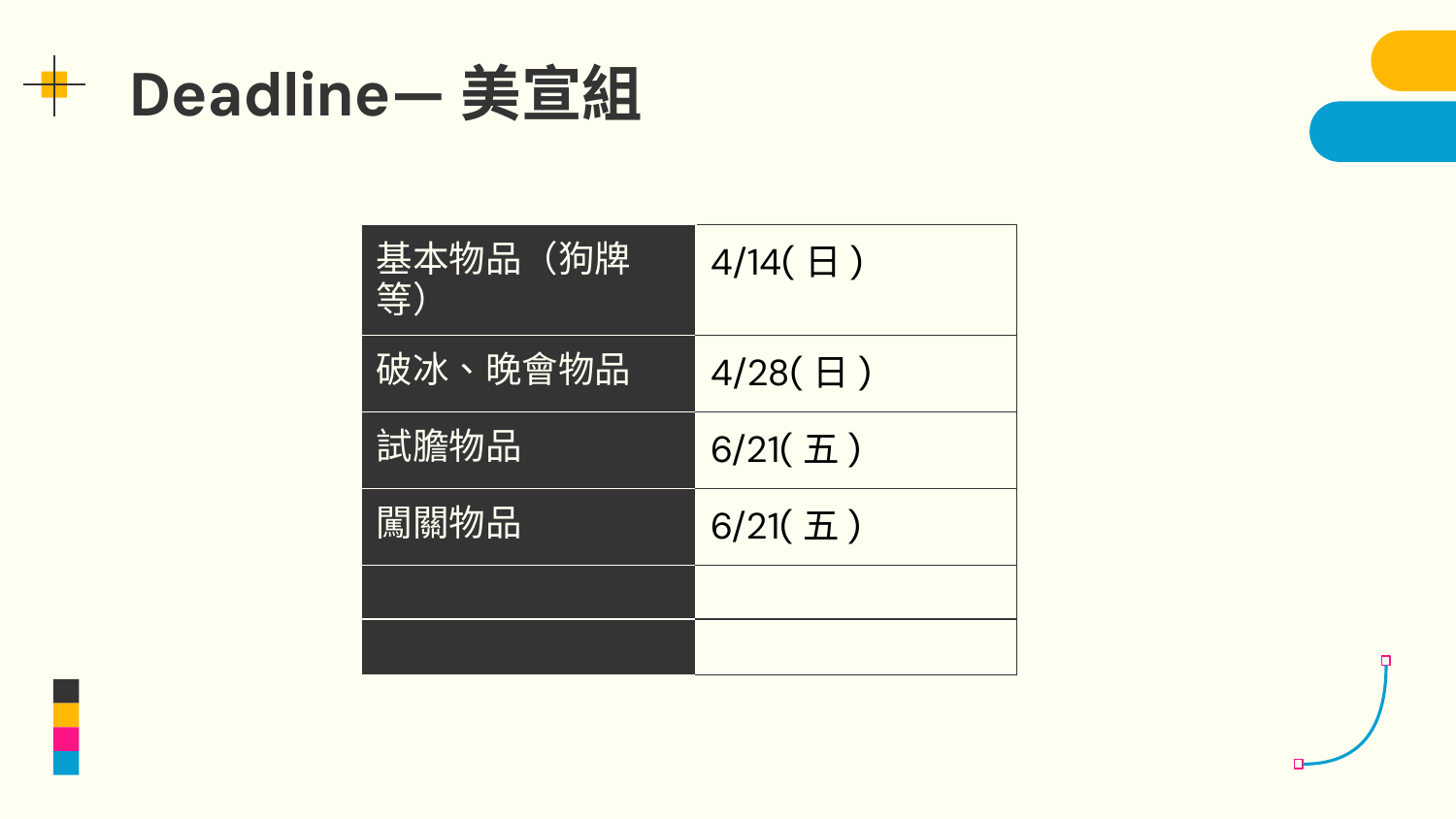

# Deadline—美宣組
| 基本物品（狗牌等） | 4/14(日) |
| --- | --- |
| 破冰、晚會物品 | 4/28(日) |
| 試膽物品 | 6/21(五) |
| 闖關物品 | 6/21(五) |
|  |  |
|  |  |